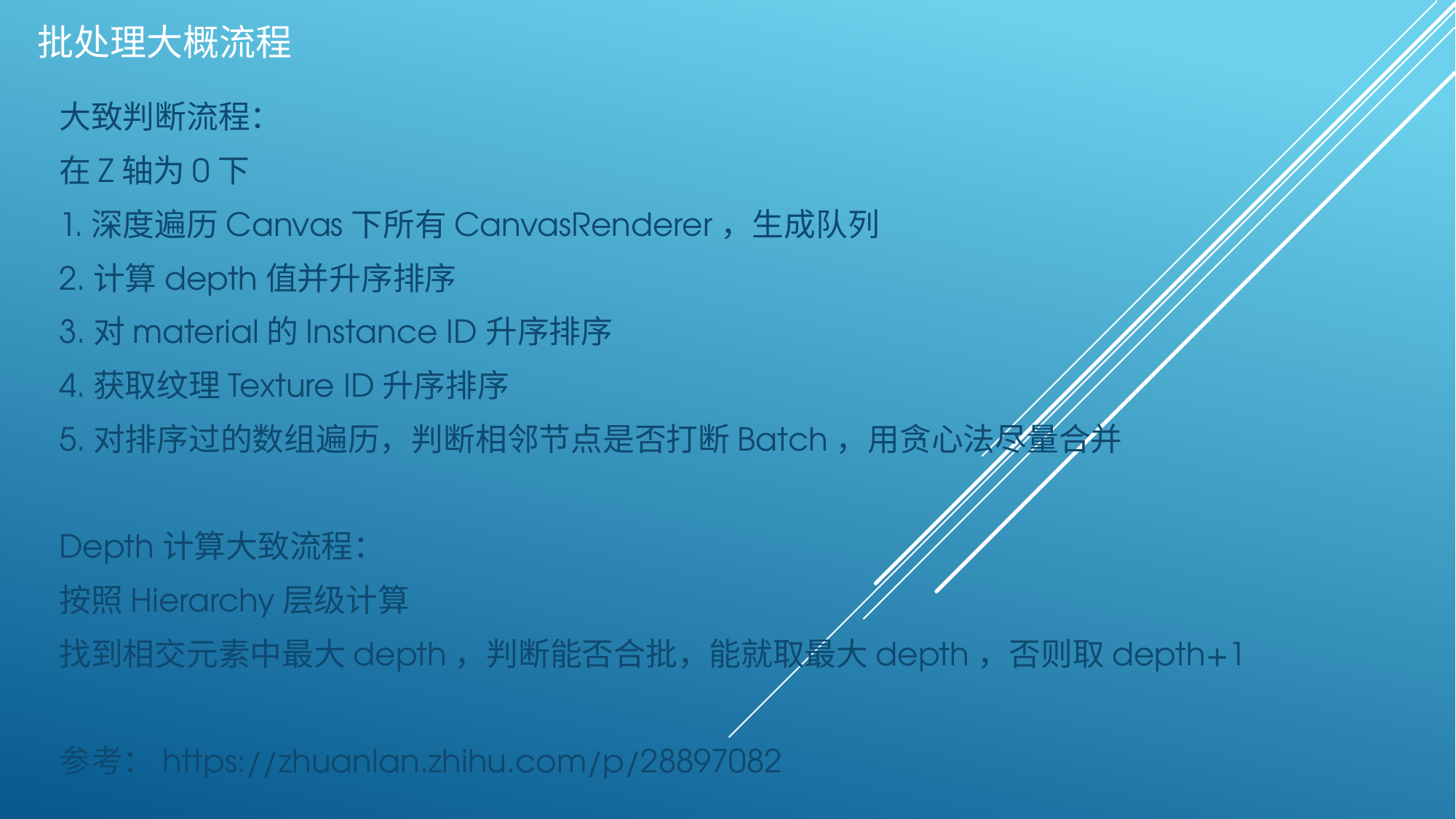

# 批处理大概流程
大致判断流程：
在Z轴为0下
1.深度遍历Canvas下所有CanvasRenderer，生成队列
2.计算depth值并升序排序
3.对material的Instance ID升序排序
4.获取纹理Texture ID升序排序
5.对排序过的数组遍历，判断相邻节点是否打断Batch，用贪心法尽量合并

Depth计算大致流程：
按照Hierarchy层级计算
找到相交元素中最大depth，判断能否合批，能就取最大depth，否则取depth+1

参考：https://zhuanlan.zhihu.com/p/28897082